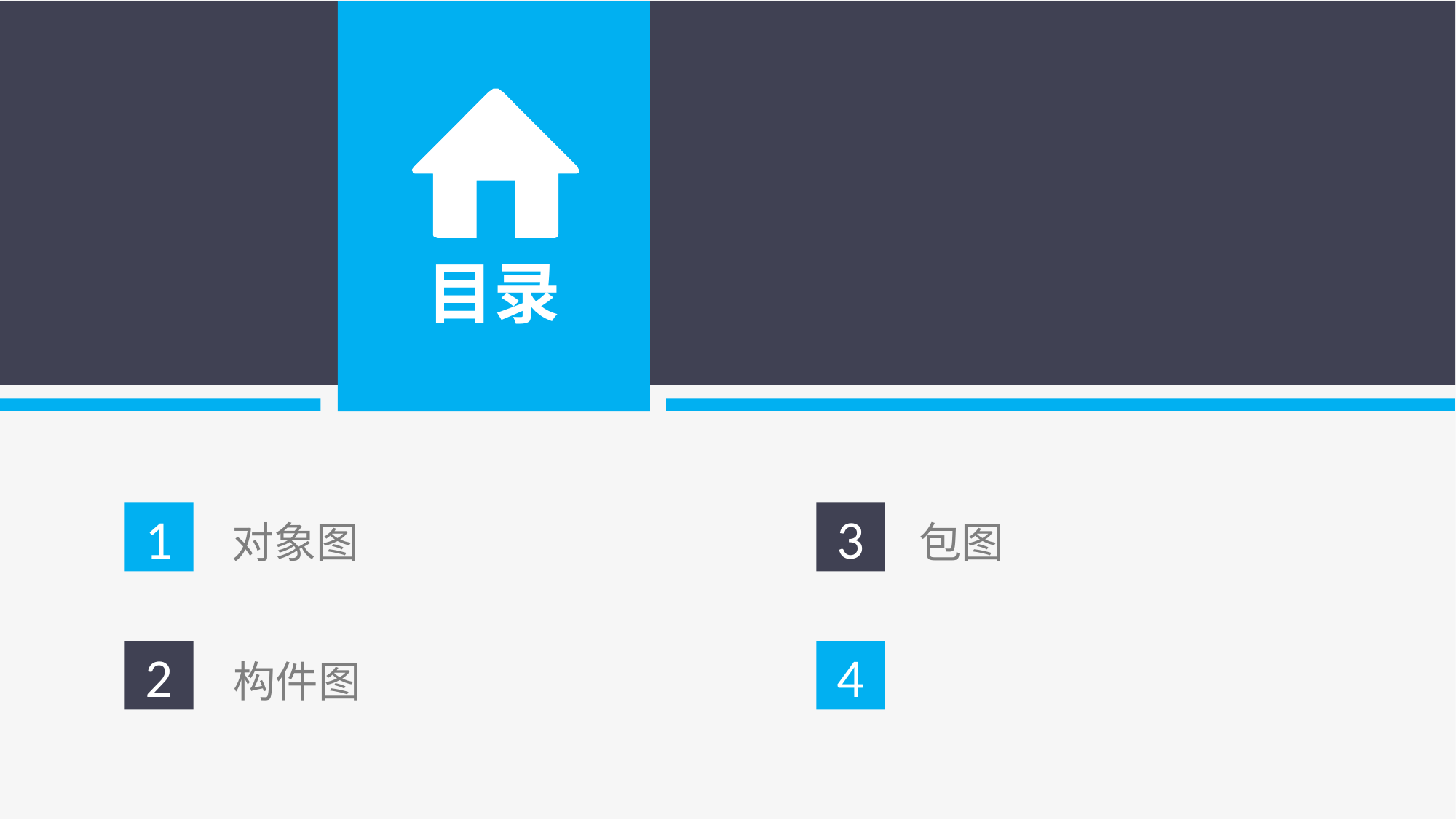

目录
对象图

包图

1
3
构件图

2
4